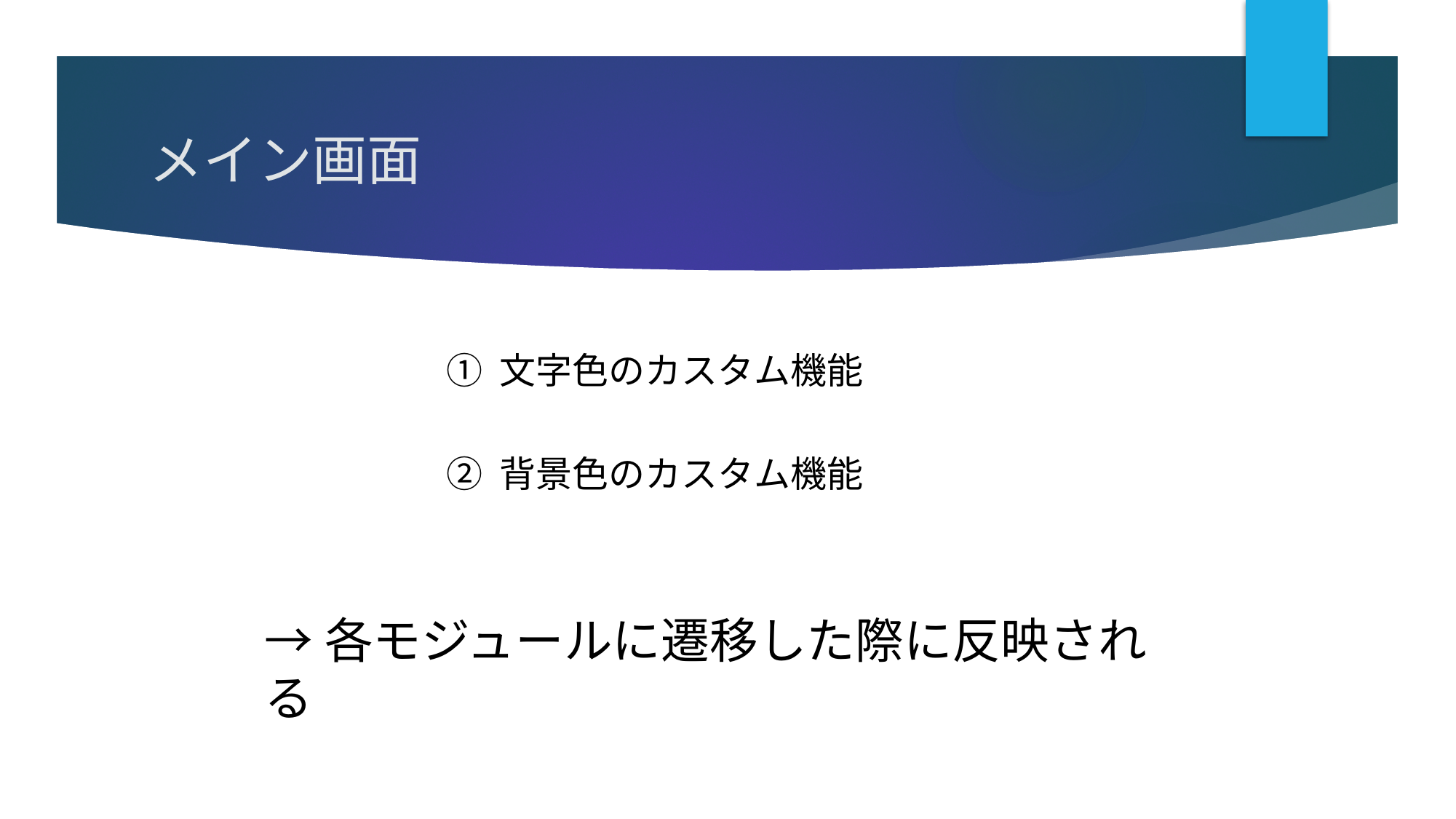

# メイン画面
① 文字色のカスタム機能
② 背景色のカスタム機能
→各モジュールに遷移した際に反映される